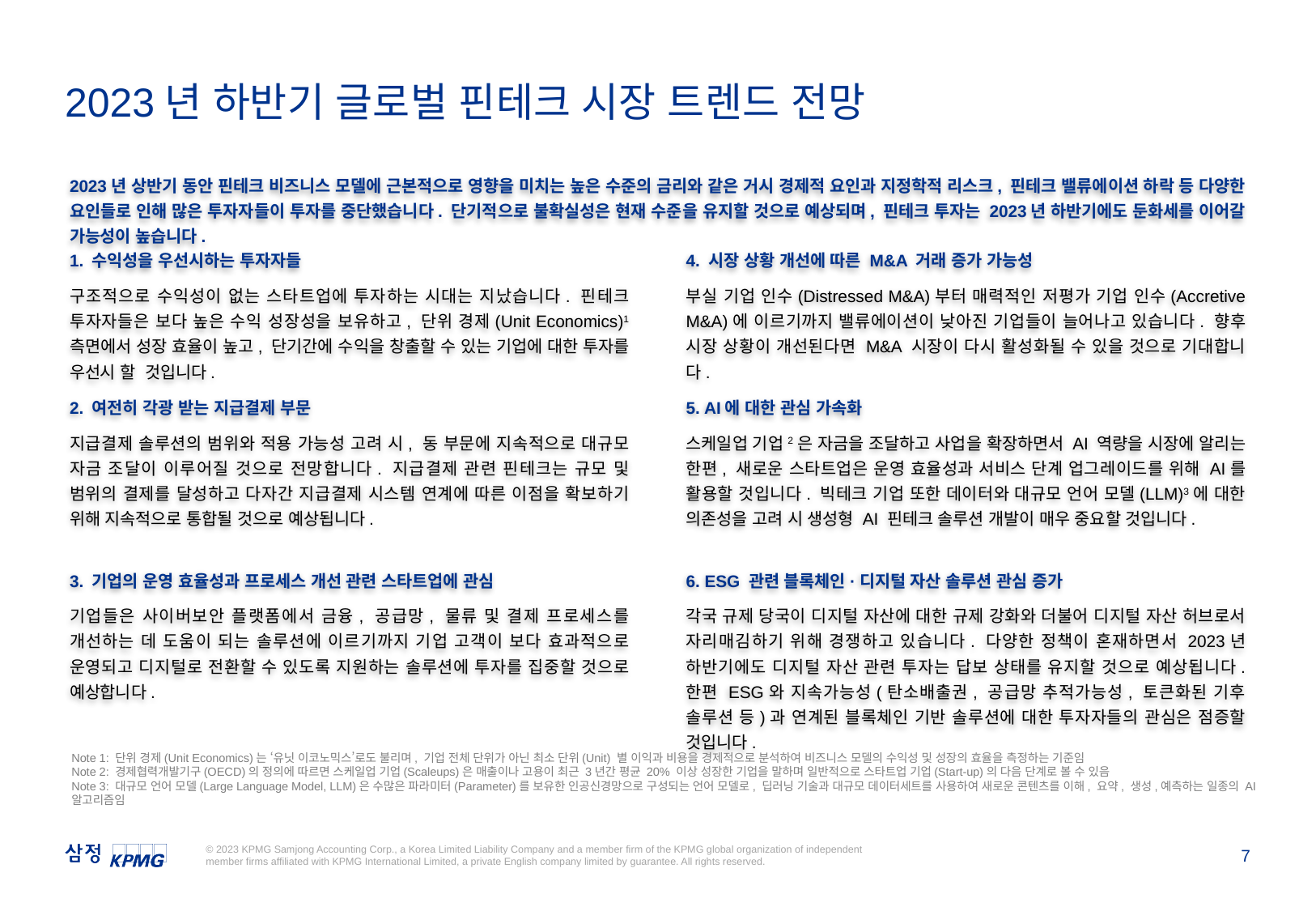

2023년 하반기 글로벌 핀테크 시장 트렌드 전망
2023년 상반기 동안 핀테크 비즈니스 모델에 근본적으로 영향을 미치는 높은 수준의 금리와 같은 거시 경제적 요인과 지정학적 리스크, 핀테크 밸류에이션 하락 등 다양한 요인들로 인해 많은 투자자들이 투자를 중단했습니다. 단기적으로 불확실성은 현재 수준을 유지할 것으로 예상되며, 핀테크 투자는 2023년 하반기에도 둔화세를 이어갈 가능성이 높습니다.
1. 수익성을 우선시하는 투자자들
구조적으로 수익성이 없는 스타트업에 투자하는 시대는 지났습니다. 핀테크 투자자들은 보다 높은 수익 성장성을 보유하고, 단위 경제(Unit Economics)1 측면에서 성장 효율이 높고, 단기간에 수익을 창출할 수 있는 기업에 대한 투자를 우선시 할  것입니다.
4. 시장 상황 개선에 따른 M&A 거래 증가 가능성
부실 기업 인수(Distressed M&A)부터 매력적인 저평가 기업 인수(Accretive M&A)에 이르기까지 밸류에이션이 낮아진 기업들이 늘어나고 있습니다. 향후 시장 상황이 개선된다면 M&A 시장이 다시 활성화될 수 있을 것으로 기대합니다.
2. 여전히 각광 받는 지급결제 부문
지급결제 솔루션의 범위와 적용 가능성 고려 시, 동 부문에 지속적으로 대규모 자금 조달이 이루어질 것으로 전망합니다. 지급결제 관련 핀테크는 규모 및 범위의 결제를 달성하고 다자간 지급결제 시스템 연계에 따른 이점을 확보하기 위해 지속적으로 통합될 것으로 예상됩니다.
5. AI에 대한 관심 가속화
스케일업 기업2은 자금을 조달하고 사업을 확장하면서 AI 역량을 시장에 알리는 한편, 새로운 스타트업은 운영 효율성과 서비스 단계 업그레이드를 위해 AI를 활용할 것입니다. 빅테크 기업 또한 데이터와 대규모 언어 모델(LLM)3에 대한 의존성을 고려 시 생성형 AI 핀테크 솔루션 개발이 매우 중요할 것입니다.
3. 기업의 운영 효율성과 프로세스 개선 관련 스타트업에 관심
기업들은 사이버보안 플랫폼에서 금융, 공급망, 물류 및 결제 프로세스를 개선하는 데 도움이 되는 솔루션에 이르기까지 기업 고객이 보다 효과적으로 운영되고 디지털로 전환할 수 있도록 지원하는 솔루션에 투자를 집중할 것으로 예상합니다.
6. ESG 관련 블록체인·디지털 자산 솔루션 관심 증가
각국 규제 당국이 디지털 자산에 대한 규제 강화와 더불어 디지털 자산 허브로서 자리매김하기 위해 경쟁하고 있습니다. 다양한 정책이 혼재하면서 2023년 하반기에도 디지털 자산 관련 투자는 답보 상태를 유지할 것으로 예상됩니다. 한편 ESG와 지속가능성(탄소배출권, 공급망 추적가능성, 토큰화된 기후 솔루션 등)과 연계된 블록체인 기반 솔루션에 대한 투자자들의 관심은 점증할 것입니다.
Note 1: 단위 경제(Unit Economics)는 ‘유닛 이코노믹스’로도 불리며, 기업 전체 단위가 아닌 최소 단위(Unit) 별 이익과 비용을 경제적으로 분석하여 비즈니스 모델의 수익성 및 성장의 효율을 측정하는 기준임
Note 2: 경제협력개발기구(OECD)의 정의에 따르면 스케일업 기업(Scaleups)은 매출이나 고용이 최근 3년간 평균 20% 이상 성장한 기업을 말하며 일반적으로 스타트업 기업(Start-up)의 다음 단계로 볼 수 있음
Note 3: 대규모 언어 모델(Large Language Model, LLM)은 수많은 파라미터(Parameter)를 보유한 인공신경망으로 구성되는 언어 모델로, 딥러닝 기술과 대규모 데이터세트를 사용하여 새로운 콘텐츠를 이해, 요약, 생성,예측하는 일종의 AI 알고리즘임